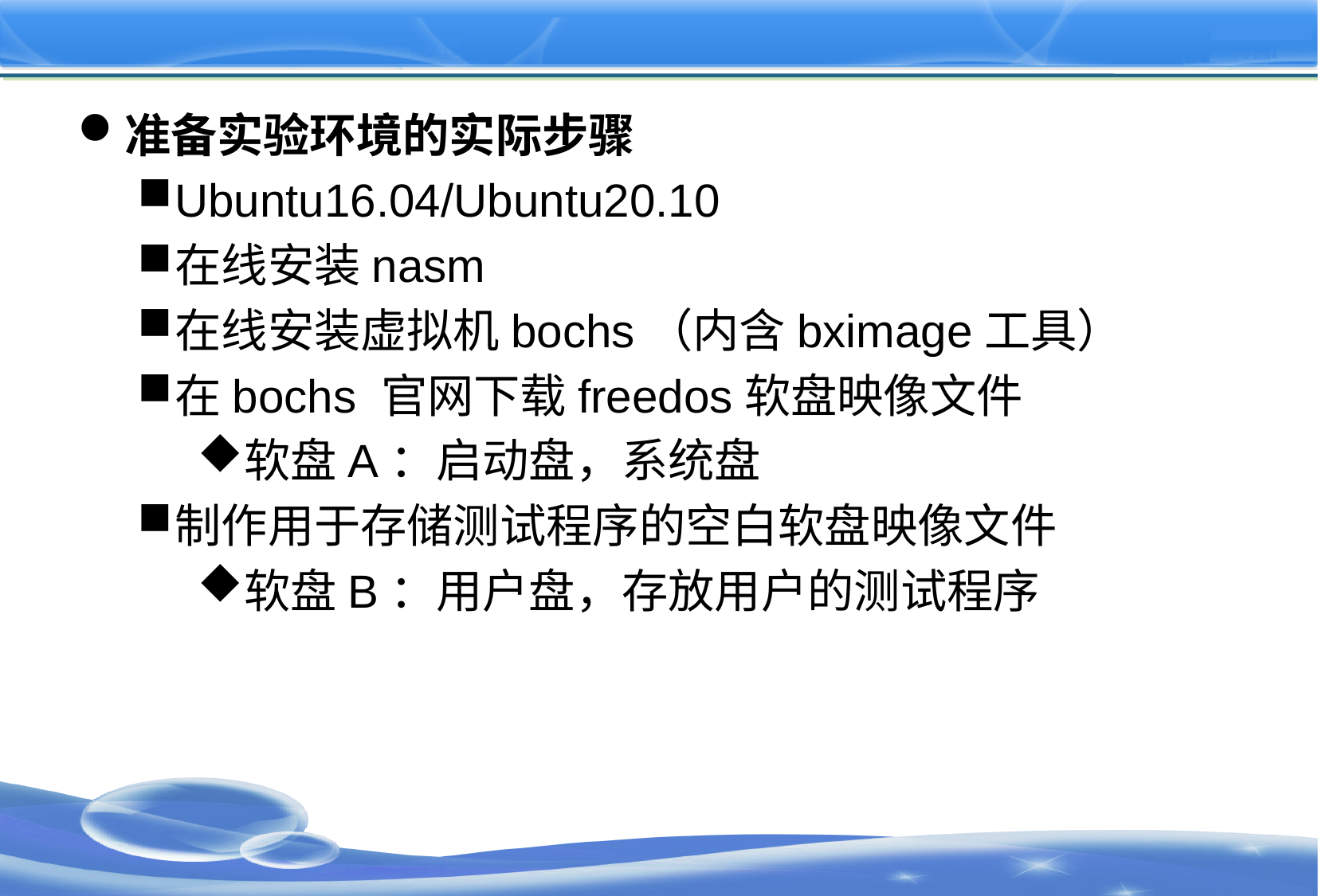

#
准备实验环境的实际步骤
Ubuntu16.04/Ubuntu20.10
在线安装nasm
在线安装虚拟机bochs（内含bximage工具）
在bochs 官网下载freedos软盘映像文件
软盘A：启动盘，系统盘
制作用于存储测试程序的空白软盘映像文件
软盘B：用户盘，存放用户的测试程序